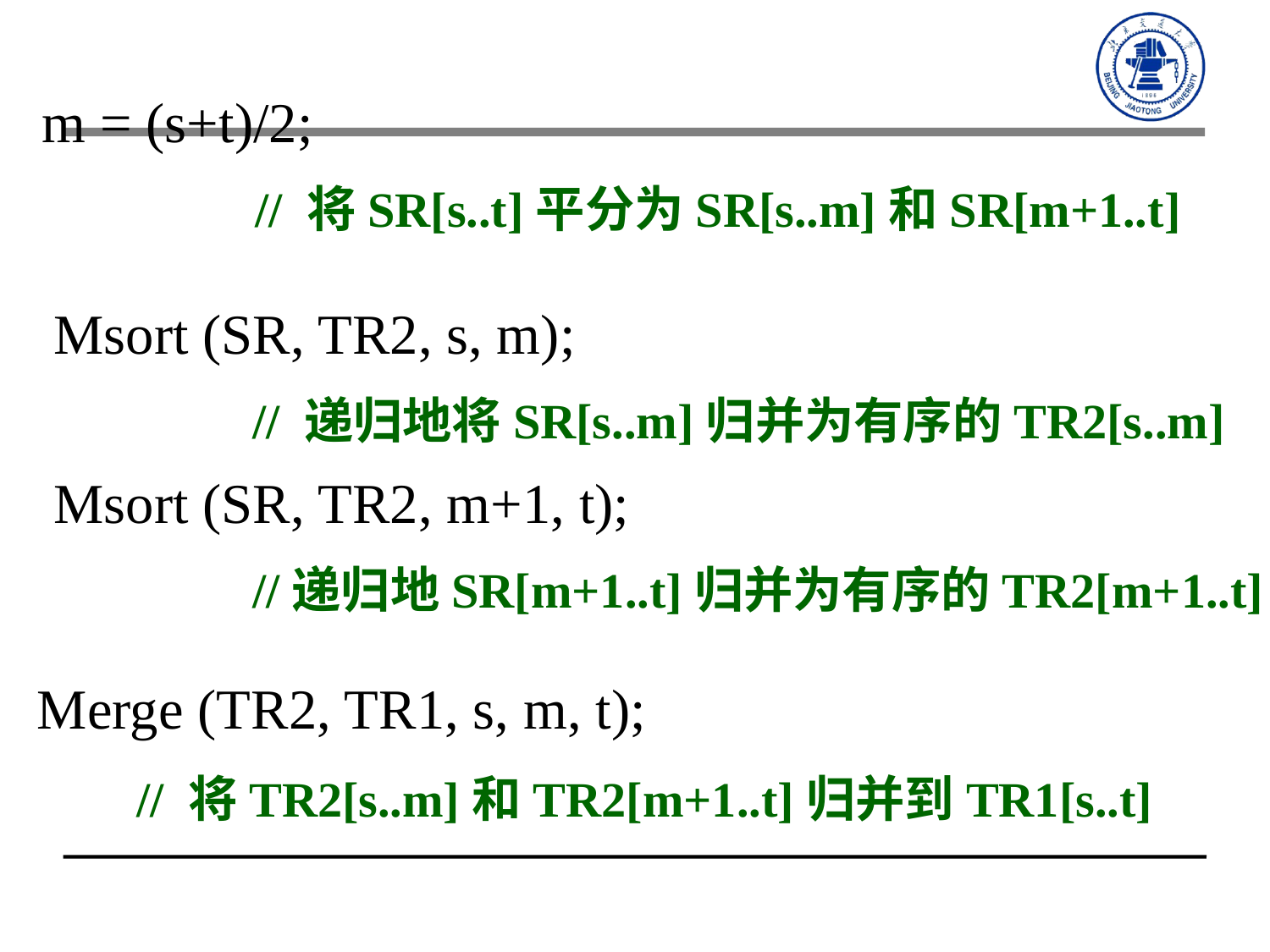

m = (s+t)/2;
               // 将SR[s..t]平分为SR[s..m]和SR[m+1..t]
Msort (SR, TR2, s, m);
              // 递归地将SR[s..m]归并为有序的TR2[s..m]
Msort (SR, TR2, m+1, t);
              //递归地SR[m+1..t]归并为有序的TR2[m+1..t]
Merge (TR2, TR1, s, m, t);
       // 将TR2[s..m]和TR2[m+1..t]归并到TR1[s..t]